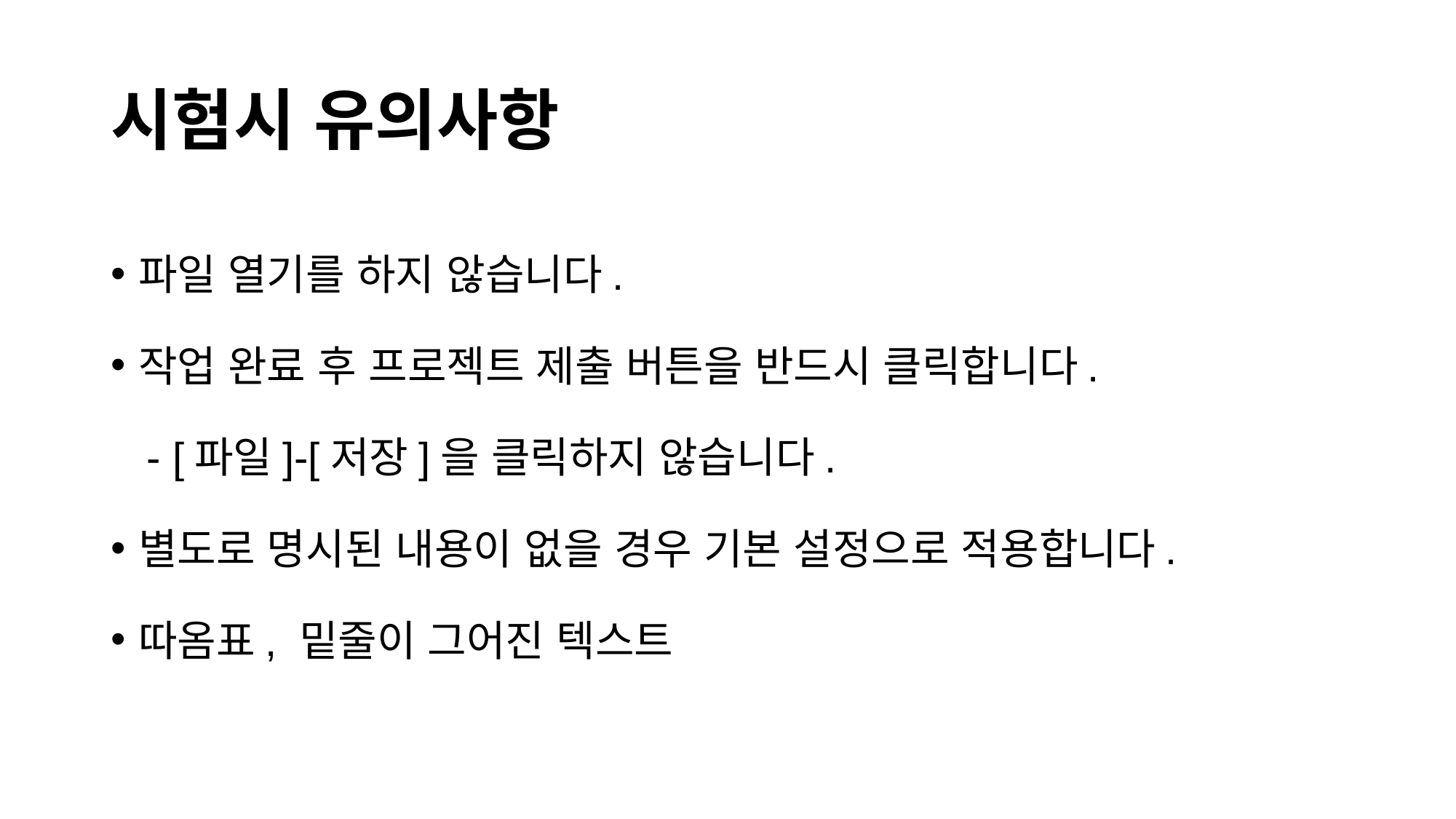

# 시험시 유의사항
파일 열기를 하지 않습니다.
작업 완료 후 프로젝트 제출 버튼을 반드시 클릭합니다.
   - [파일]-[저장]을 클릭하지 않습니다.
별도로 명시된 내용이 없을 경우 기본 설정으로 적용합니다.
따옴표, 밑줄이 그어진 텍스트